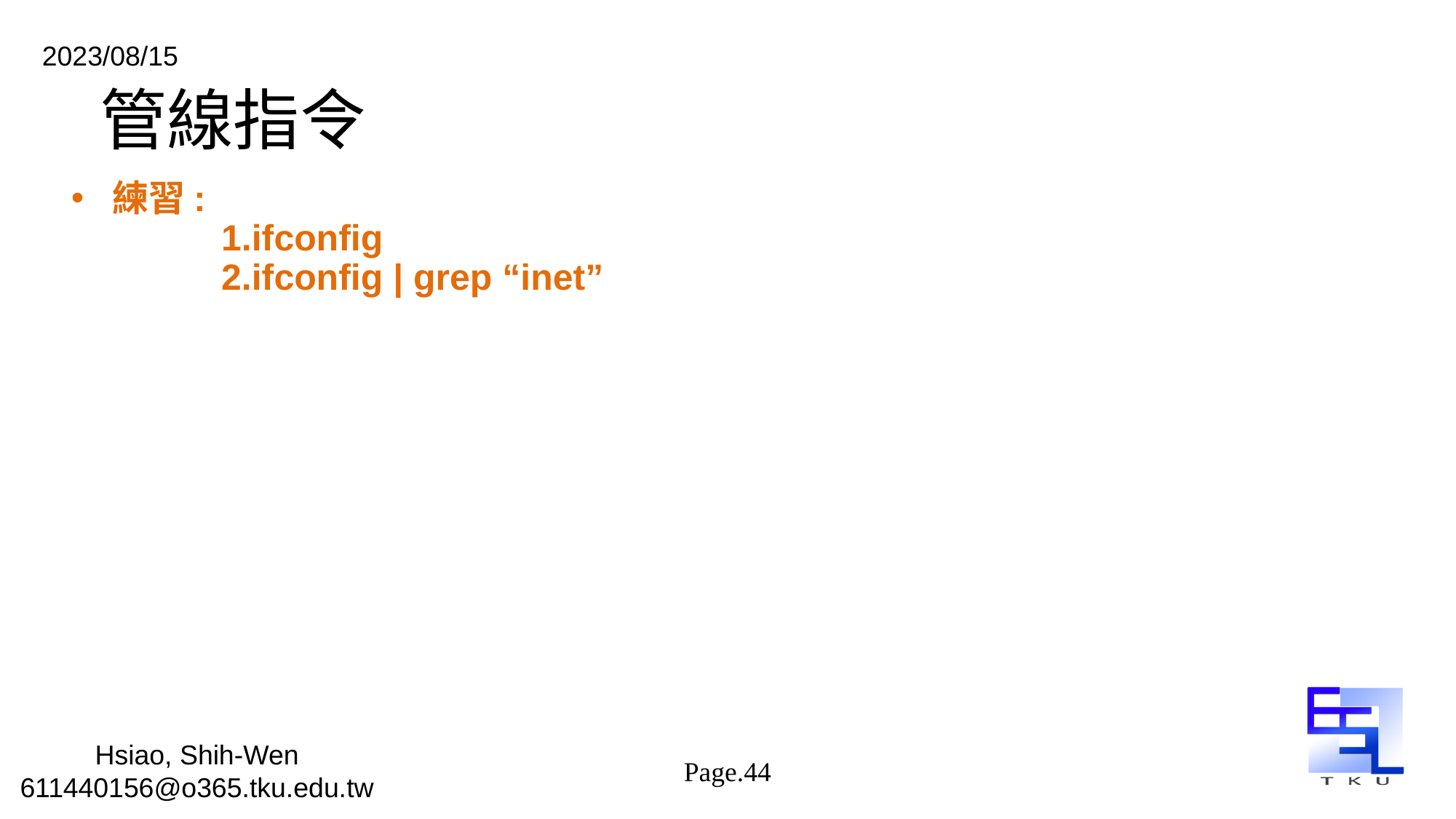

# 管線指令
練習:
	1.ifconfig
	2.ifconfig | grep “inet”